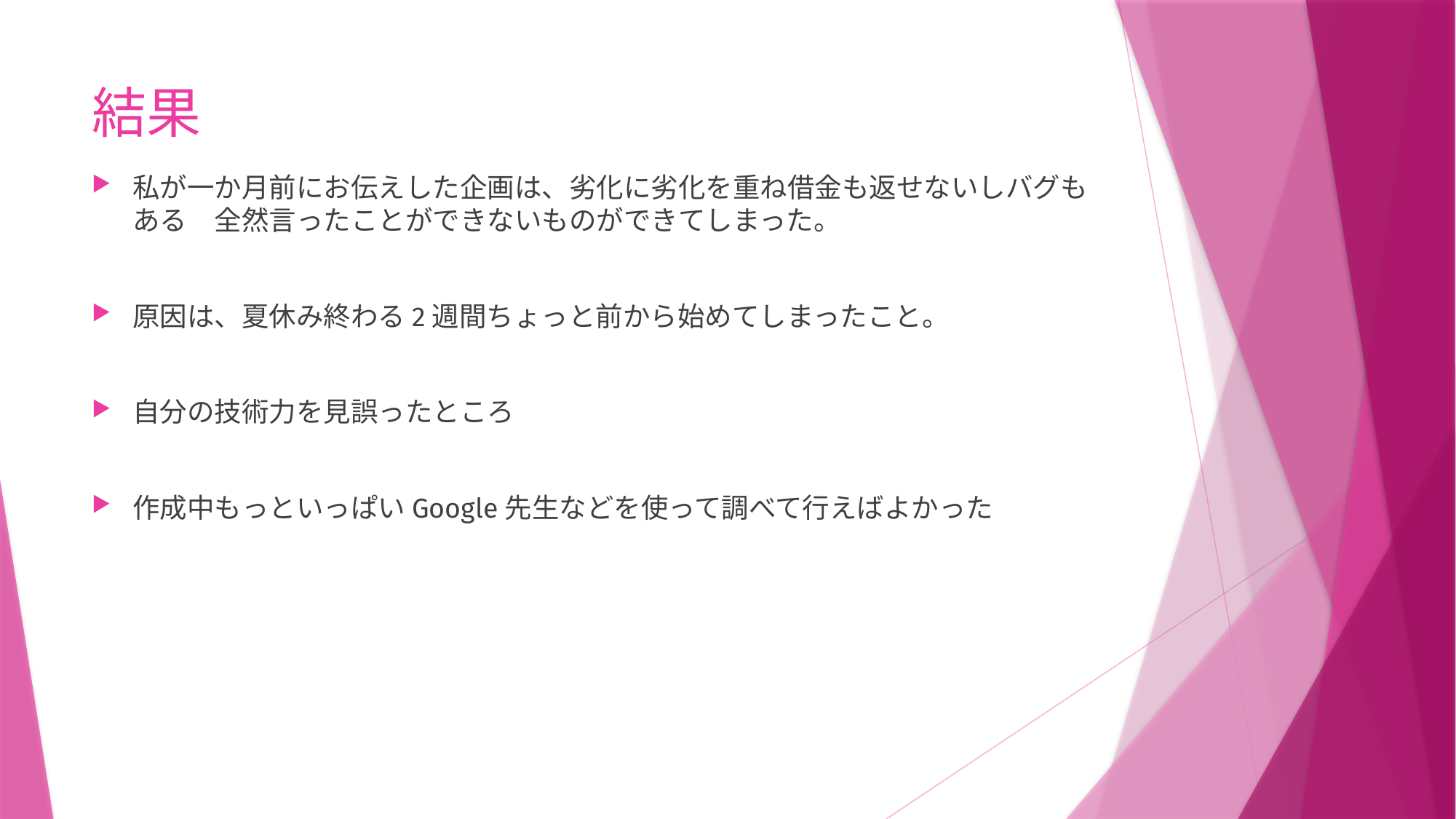

# 結果
私が一か月前にお伝えした企画は、劣化に劣化を重ね借金も返せないしバグもある　全然言ったことができないものができてしまった。

原因は、夏休み終わる2週間ちょっと前から始めてしまったこと。

自分の技術力を見誤ったところ

作成中もっといっぱいGoogle先生などを使って調べて行えばよかった